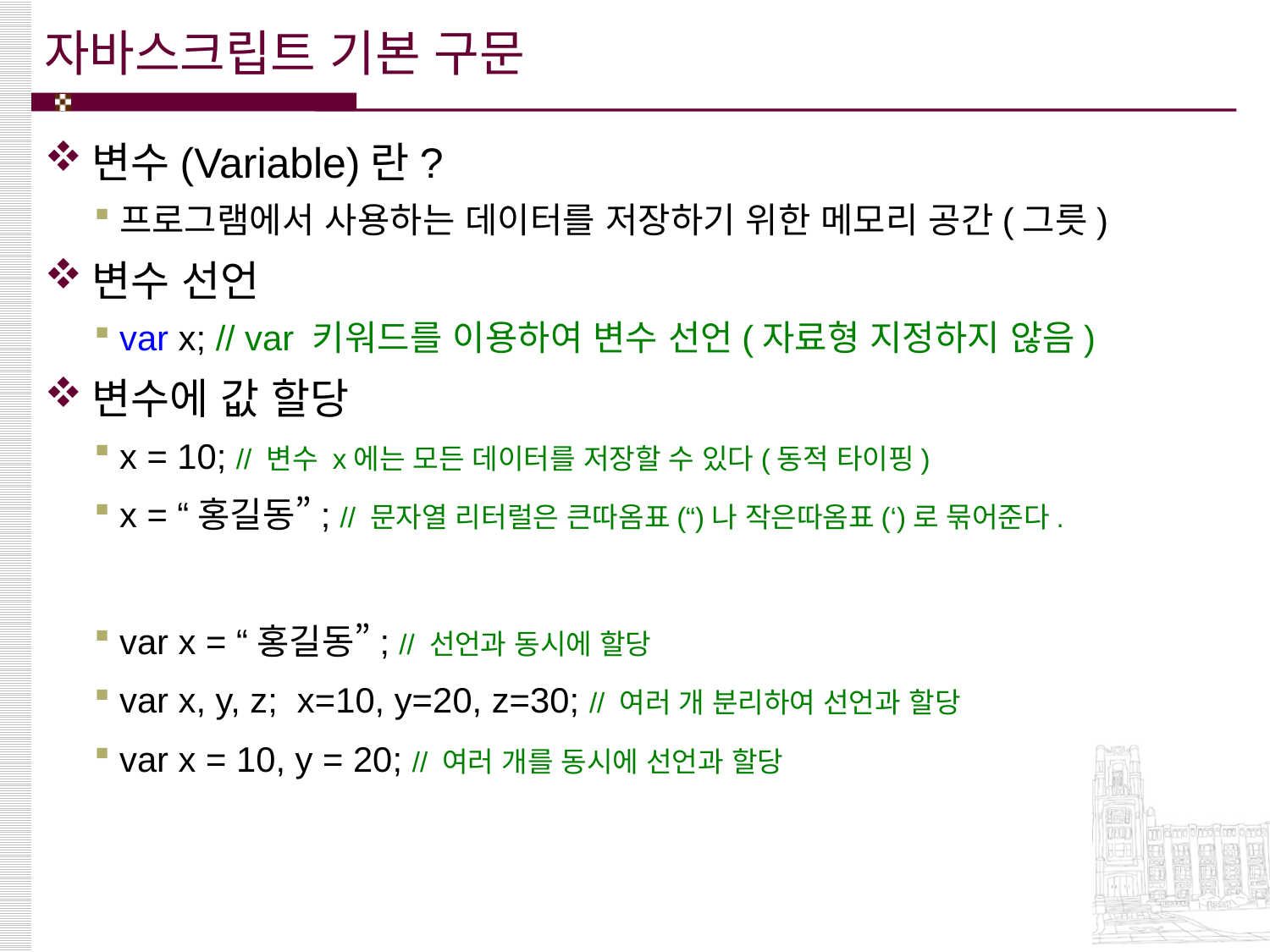

# 자바스크립트 기본 구문
변수(Variable)란?
프로그램에서 사용하는 데이터를 저장하기 위한 메모리 공간(그릇)
변수 선언
var x; // var 키워드를 이용하여 변수 선언(자료형 지정하지 않음)
변수에 값 할당
x = 10; // 변수 x에는 모든 데이터를 저장할 수 있다(동적 타이핑)
x = “홍길동”; // 문자열 리터럴은 큰따옴표(“)나 작은따옴표(‘)로 묶어준다.

var x = “홍길동”; // 선언과 동시에 할당
var x, y, z;  x=10, y=20, z=30; // 여러 개 분리하여 선언과 할당
var x = 10, y = 20; // 여러 개를 동시에 선언과 할당